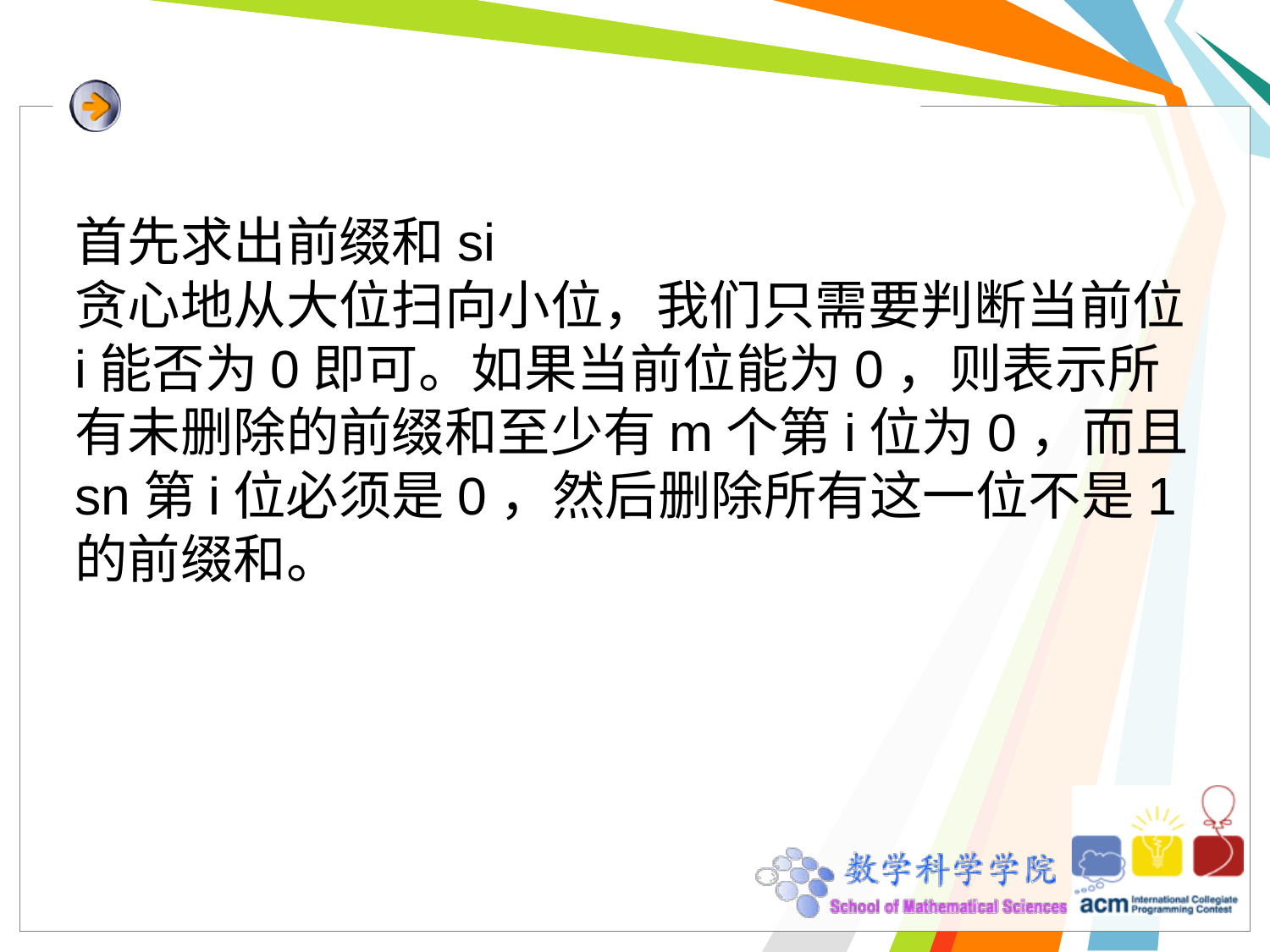

12
首先求出前缀和si
贪心地从大位扫向小位，我们只需要判断当前位i能否为0即可。如果当前位能为0，则表示所有未删除的前缀和至少有m个第i位为0，而且sn第i位必须是0，然后删除所有这一位不是1的前缀和。